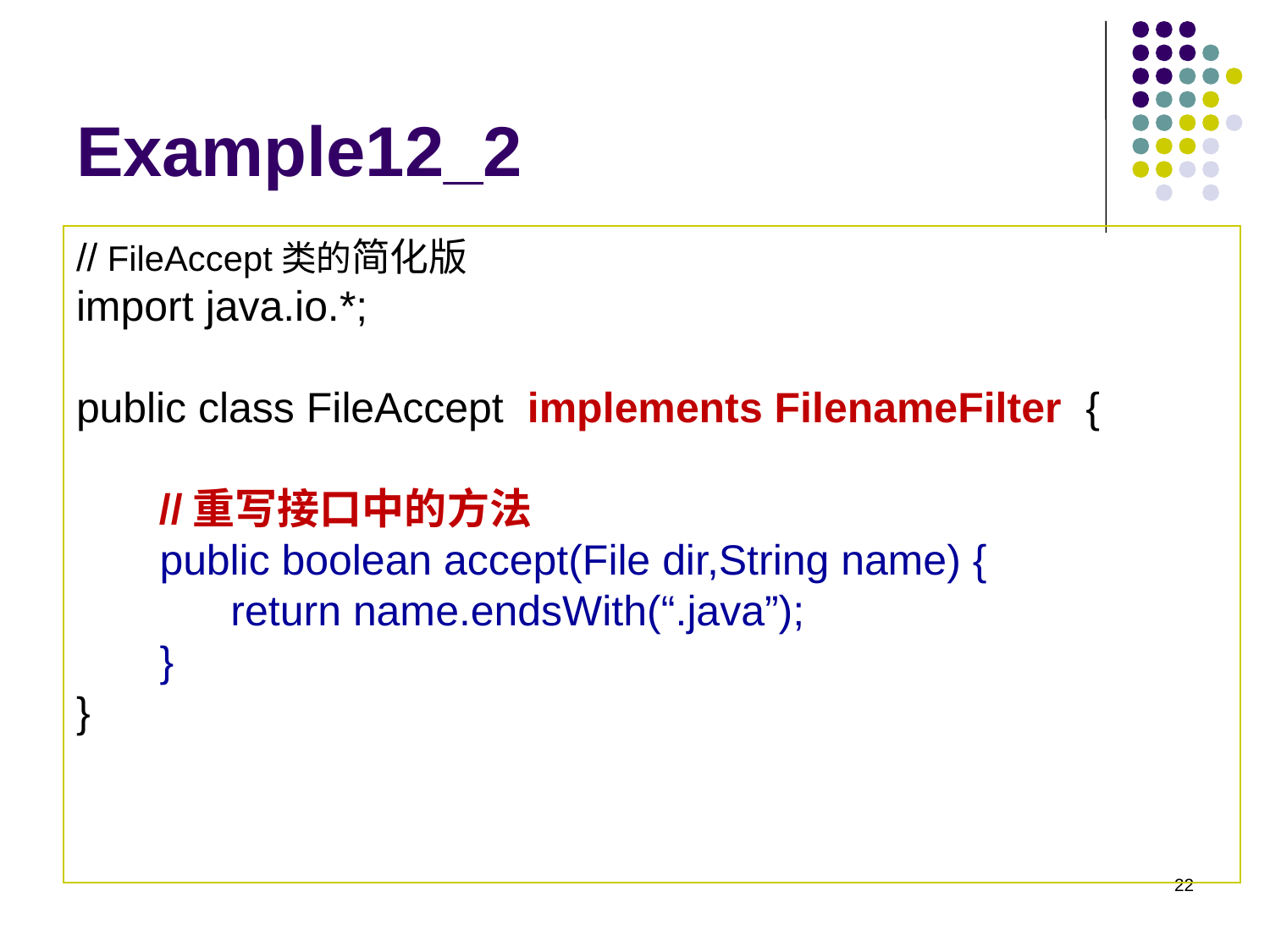

# Example12_2
// FileAccept类的简化版
import java.io.*;

public class FileAccept  implements FilenameFilter  {

       //重写接口中的方法
   public boolean accept(File dir,String name) {
         return name.endsWith(“.java”);
   }
}

22